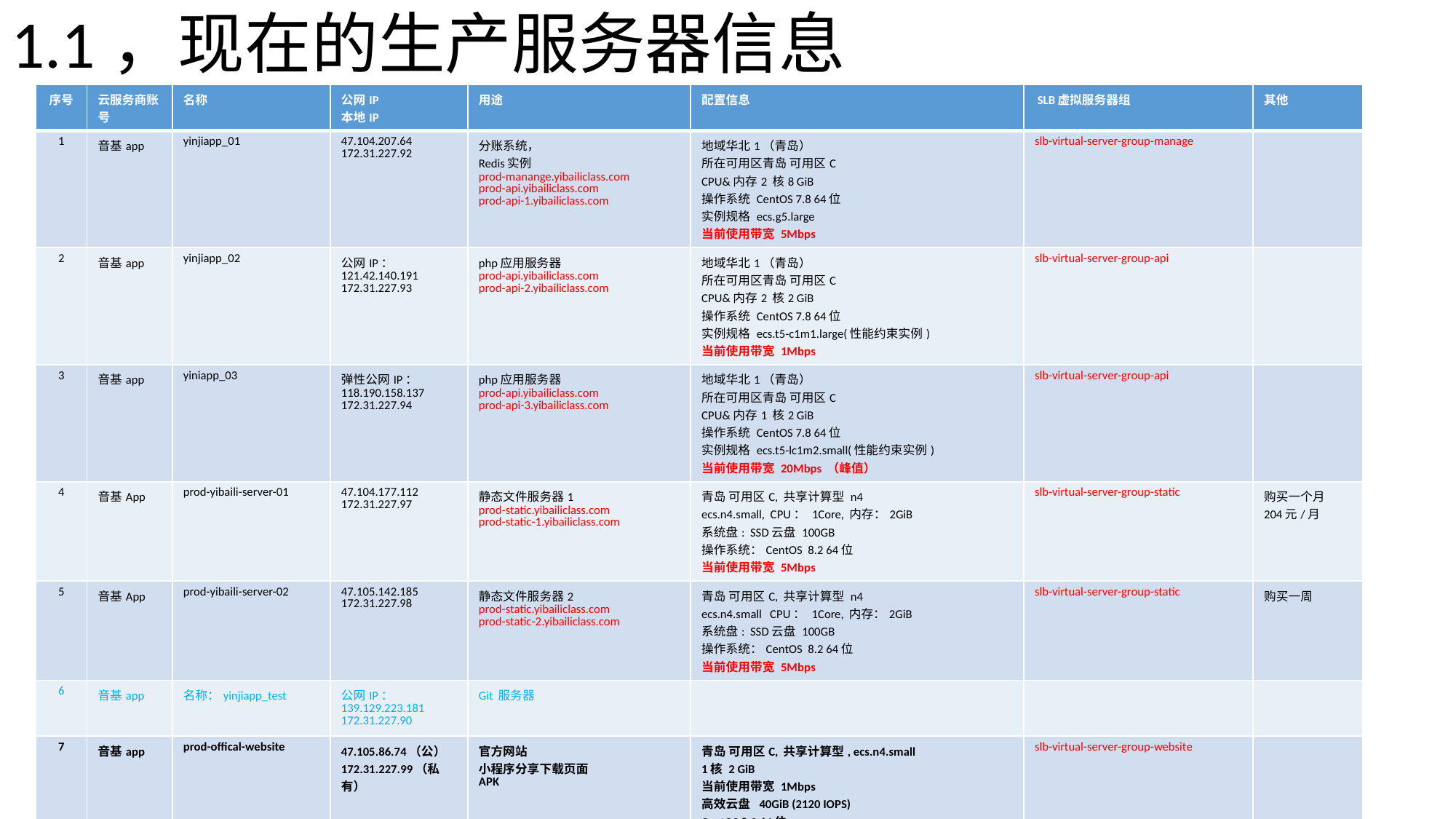

# 1.1，现在的生产服务器信息
| 序号 | 云服务商账号 | 名称 | 公网IP 本地IP | 用途 | 配置信息 | SLB虚拟服务器组 | 其他 |
| --- | --- | --- | --- | --- | --- | --- | --- |
| 1 | 音基app | yinjiapp\_01 | 47.104.207.64 172.31.227.92 | 分账系统， Redis实例 prod-manange.yibailiclass.com prod-api.yibailiclass.com prod-api-1.yibailiclass.com | 地域华北1（青岛） 所在可用区青岛 可用区C CPU&内存2 核8 GiB 操作系统 CentOS 7.8 64位 实例规格 ecs.g5.large 当前使用带宽 5Mbps | slb-virtual-server-group-manage |  |
| 2 | 音基app | yinjiapp\_02 | 公网IP： 121.42.140.191 172.31.227.93 | php应用服务器 prod-api.yibailiclass.com prod-api-2.yibailiclass.com | 地域华北1（青岛） 所在可用区青岛 可用区C CPU&内存2 核2 GiB 操作系统 CentOS 7.8 64位 实例规格 ecs.t5-c1m1.large(性能约束实例) 当前使用带宽 1Mbps | slb-virtual-server-group-api |  |
| 3 | 音基app | yiniapp\_03 | 弹性公网IP： 118.190.158.137 172.31.227.94 | php应用服务器 prod-api.yibailiclass.com prod-api-3.yibailiclass.com | 地域华北1（青岛） 所在可用区青岛 可用区C CPU&内存1 核2 GiB 操作系统 CentOS 7.8 64位 实例规格 ecs.t5-lc1m2.small(性能约束实例) 当前使用带宽 20Mbps （峰值） | slb-virtual-server-group-api |  |
| 4 | 音基App | prod-yibaili-server-01 | 47.104.177.112 172.31.227.97 | 静态文件服务器1 prod-static.yibailiclass.com prod-static-1.yibailiclass.com | 青岛 可用区C, 共享计算型 n4 ecs.n4.small, CPU： 1Core, 内存：2GiB 系统盘: SSD云盘 100GB 操作系统：CentOS 8.2 64位 当前使用带宽 5Mbps | slb-virtual-server-group-static | 购买一个月 204元/月 |
| 5 | 音基App | prod-yibaili-server-02 | 47.105.142.185 172.31.227.98 | 静态文件服务器2 prod-static.yibailiclass.com prod-static-2.yibailiclass.com | 青岛 可用区C, 共享计算型 n4 ecs.n4.small CPU： 1Core, 内存：2GiB 系统盘: SSD云盘 100GB 操作系统：CentOS 8.2 64位 当前使用带宽 5Mbps | slb-virtual-server-group-static | 购买一周 |
| 6 | 音基app | 名称：yinjiapp\_test | 公网IP： 139.129.223.181 172.31.227.90 | Git 服务器 |  |  |  |
| 7 | 音基app | prod-offical-website | 47.105.86.74（公） 172.31.227.99（私有） | 官方网站 小程序分享下载页面 APK | 青岛 可用区C, 共享计算型, ecs.n4.small 1核 2 GiB 当前使用带宽 1Mbps 高效云盘 40GiB (2120 IOPS) CentOS 8.2 64位 /www/admin/localhost\_80/wwwroot http://47.105.86.74/apk/MusicBasicApp.apk | slb-virtual-server-group-website |  |